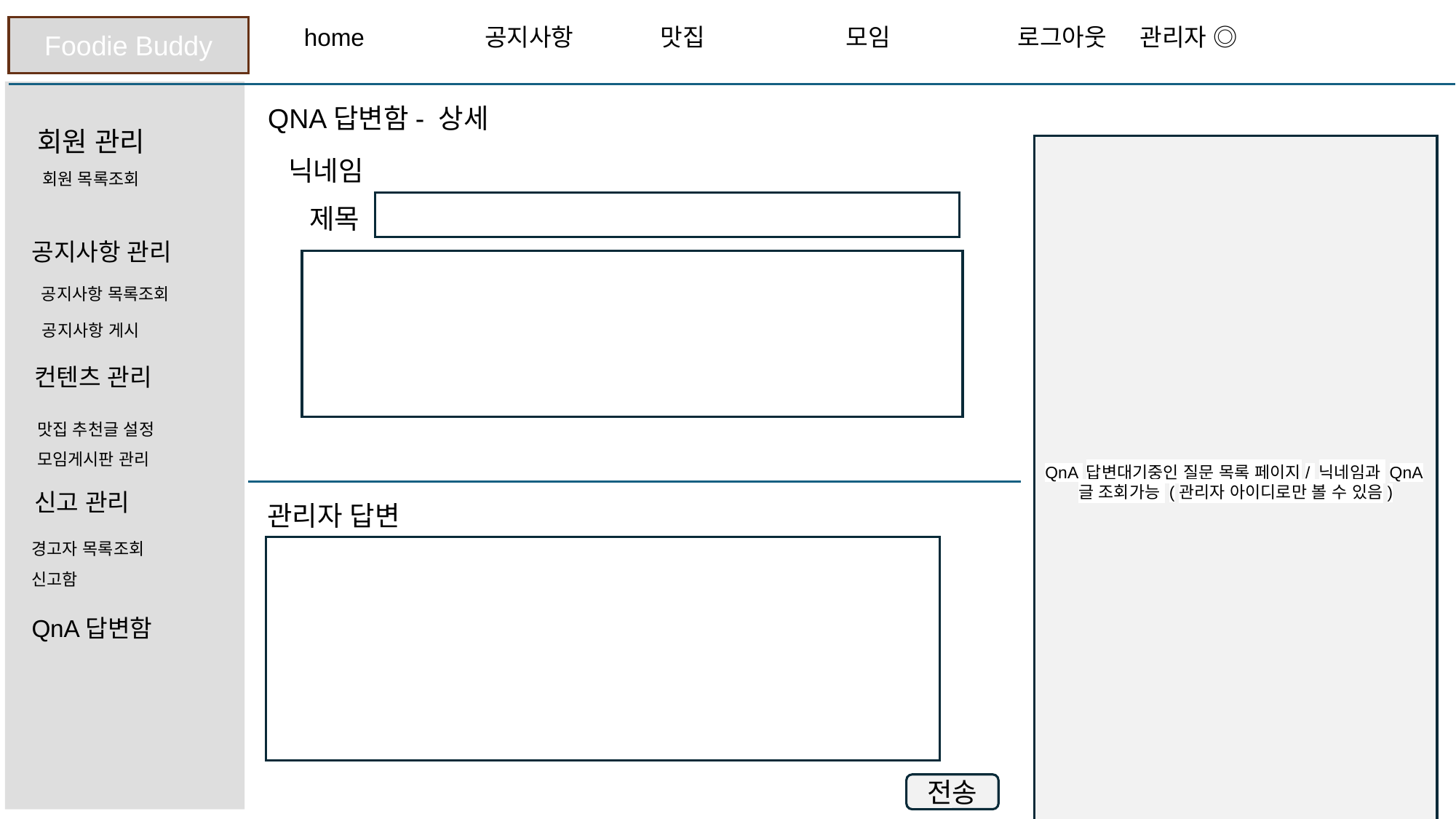

Foodie Buddy
        home                 공지사항             맛집                     모임                   로그아웃     관리자 ◎

QNA답변함- 상세
회원 관리
QnA 답변대기중인 질문 목록 페이지/ 닉네임과 QnA글 조회가능 (관리자 아이디로만 볼 수 있음)
닉네임
회원 목록조회

제목
공지사항 관리

공지사항 목록조회
공지사항 게시
컨텐츠 관리
맛집 추천글 설정
모임게시판 관리
신고 관리
관리자 답변
경고자 목록조회

신고함
QnA답변함
전송